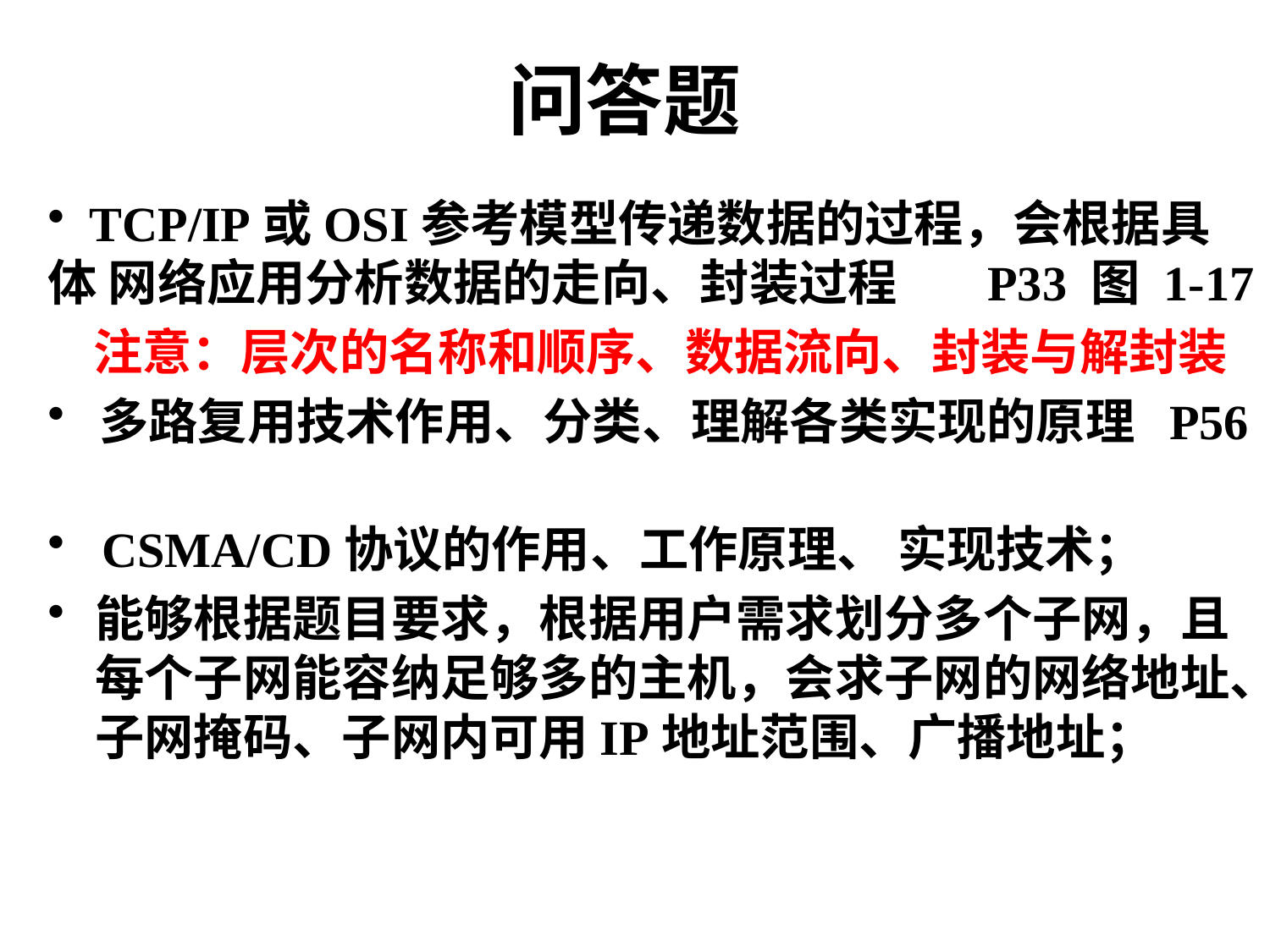

# 问答题
  TCP/IP或OSI参考模型传递数据的过程，会根据具体 网络应用分析数据的走向、封装过程       P33 图 1-17
   注意：层次的名称和顺序、数据流向、封装与解封装
  多路复用技术作用、分类、理解各类实现的原理  P56
   CSMA/CD协议的作用、工作原理、 实现技术；
能够根据题目要求，根据用户需求划分多个子网，且每个子网能容纳足够多的主机，会求子网的网络地址、子网掩码、子网内可用IP地址范围、广播地址；